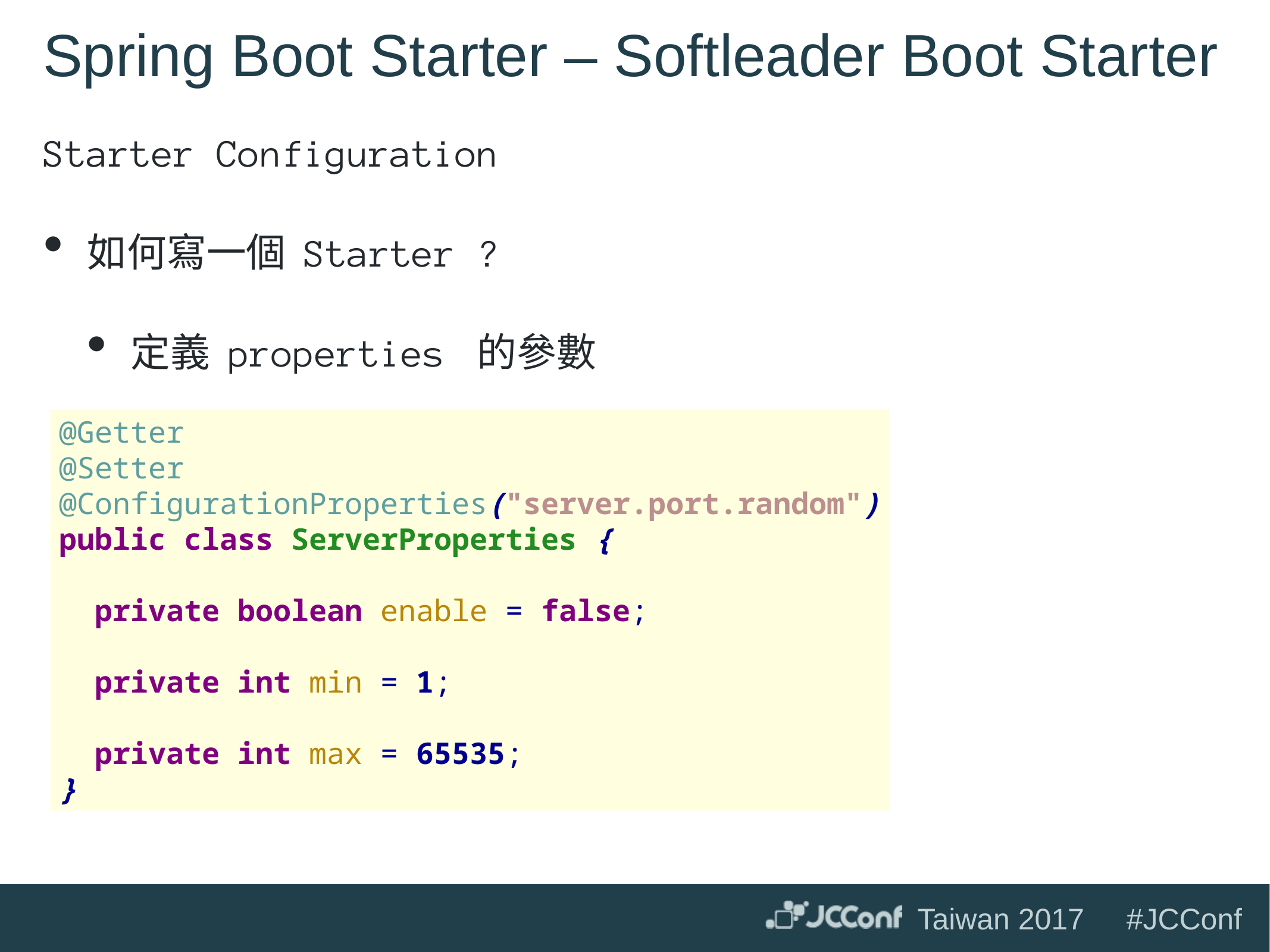

Starter Configuration
如何寫一個 Starter ?
定義 properties 的參數
# Spring Boot Starter – Softleader Boot Starter
@Getter
@Setter
@ConfigurationProperties("server.port.random")
public class ServerProperties {
  private boolean enable = false;
  private int min = 1;
  private int max = 65535;
}